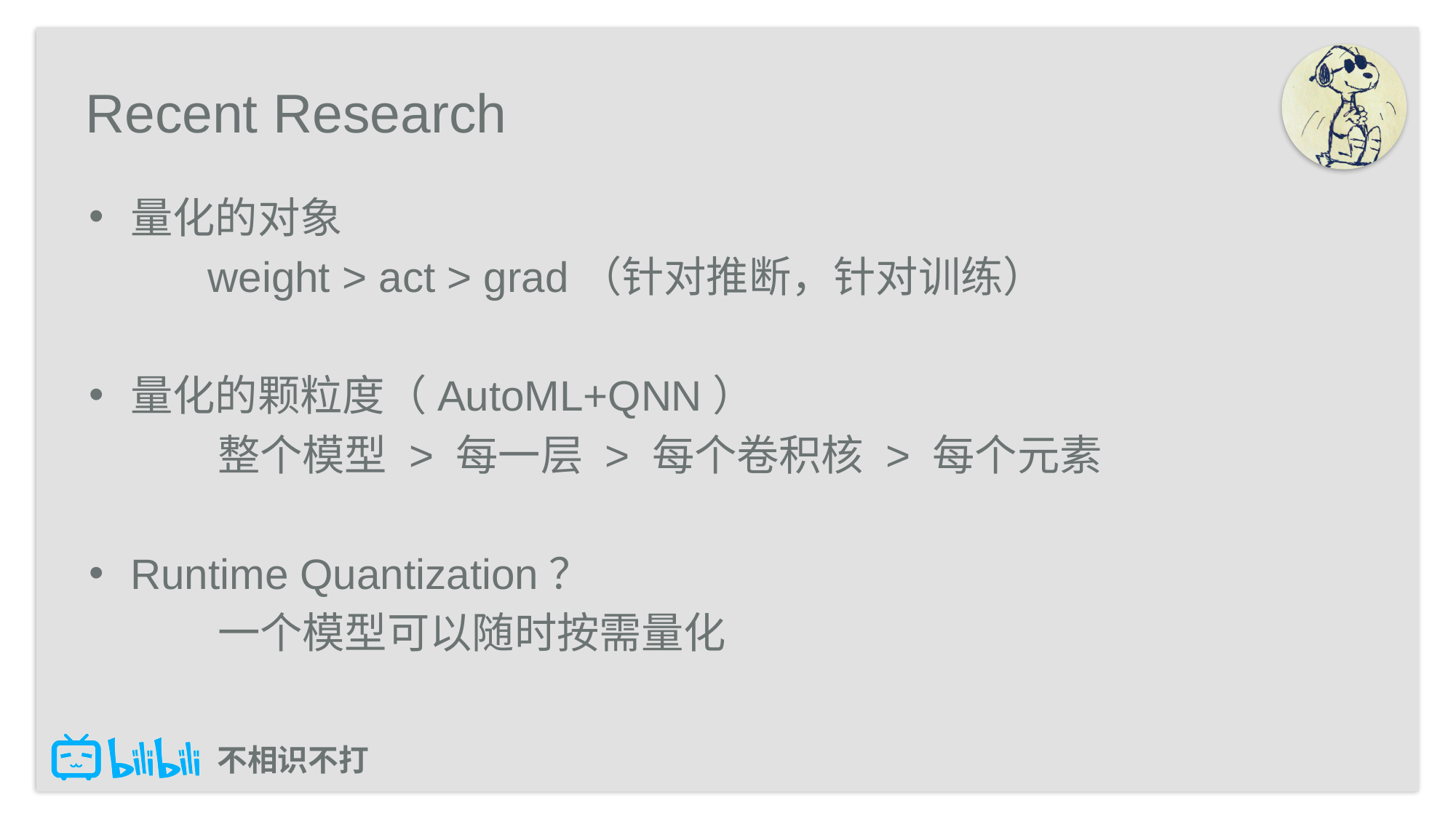

# Recent Research
量化的对象
          weight > act > grad（针对推断，针对训练）

量化的颗粒度（AutoML+QNN）
          整个模型 > 每一层 > 每个卷积核 > 每个元素

Runtime Quantization？
          一个模型可以随时按需量化